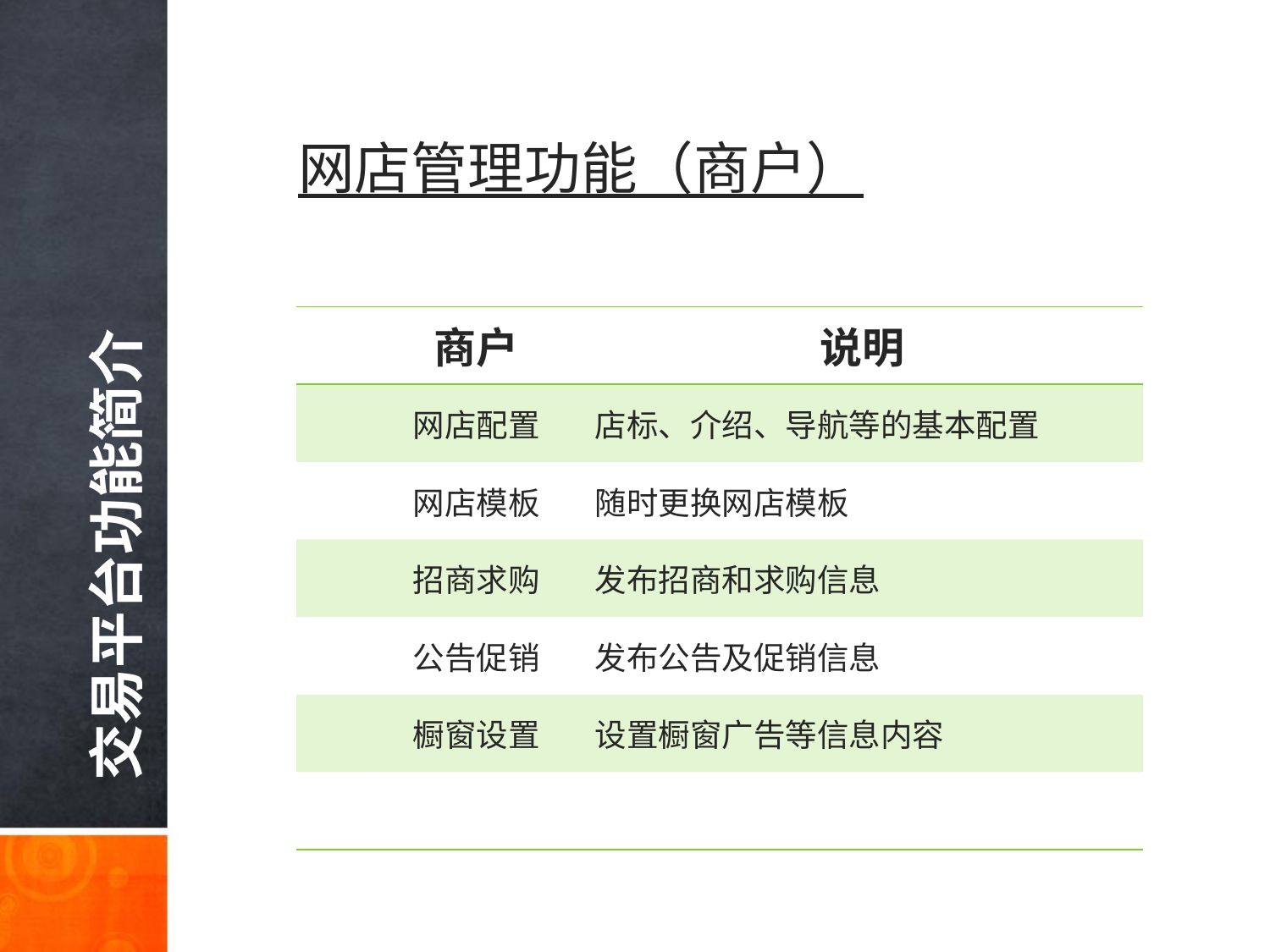

网店管理功能（商户）
|  | 商户 | 说明 |
| --- | --- | --- |
|  | 网店配置 | 店标、介绍、导航等的基本配置 |
|  | 网店模板 | 随时更换网店模板 |
|  | 招商求购 | 发布招商和求购信息 |
|  | 公告促销 | 发布公告及促销信息 |
|  | 橱窗设置 | 设置橱窗广告等信息内容 |
|  |  |  |
交易平台功能简介